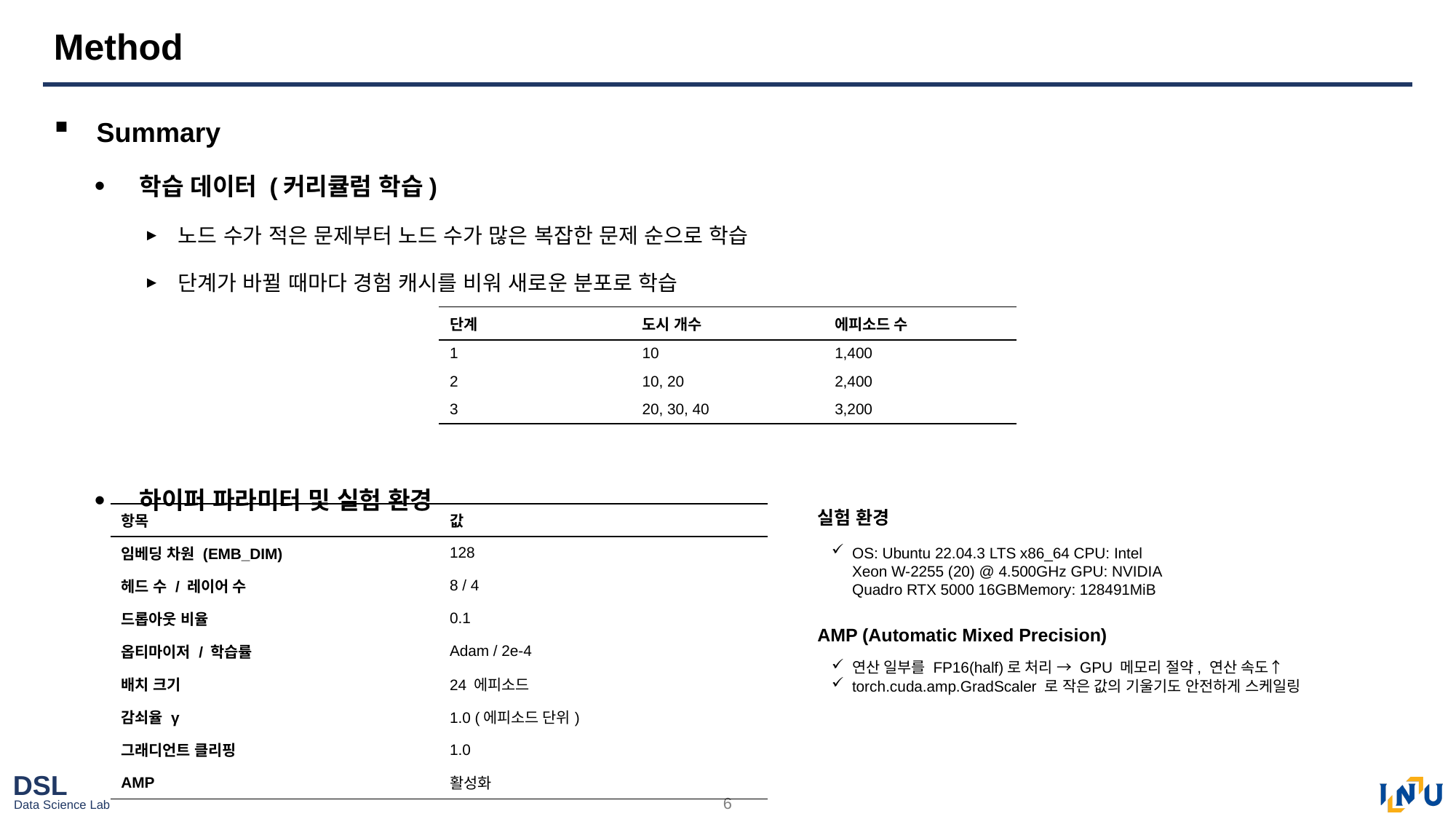

# Method
Summary
학습 데이터 (커리큘럼 학습)
노드 수가 적은 문제부터 노드 수가 많은 복잡한 문제 순으로 학습
단계가 바뀔 때마다 경험 캐시를 비워 새로운 분포로 학습

하이퍼 파라미터 및 실험 환경
| 단계 | 도시 개수 | 에피소드 수 |
| --- | --- | --- |
| 1 | 10 | 1,400 |
| 2 | 10, 20 | 2,400 |
| 3 | 20, 30, 40 | 3,200 |
실험 환경
| 항목 | 값 |
| --- | --- |
| 임베딩 차원 (EMB\_DIM) | 128 |
| 헤드 수 / 레이어 수 | 8 / 4 |
| 드롭아웃 비율 | 0.1 |
| 옵티마이저 / 학습률 | Adam / 2e-4 |
| 배치 크기 | 24 에피소드 |
| 감쇠율 γ | 1.0 (에피소드 단위) |
| 그래디언트 클리핑 | 1.0 |
| AMP | 활성화 |
OS: Ubuntu 22.04.3 LTS x86_64 CPU: Intel Xeon W-2255 (20) @ 4.500GHz GPU: NVIDIA Quadro RTX 5000 16GBMemory: 128491MiB
AMP (Automatic Mixed Precision)

연산 일부를 FP16(half)로 처리 → GPU 메모리 절약, 연산 속도↑
torch.cuda.amp.GradScaler 로 작은 값의 기울기도 안전하게 스케일링